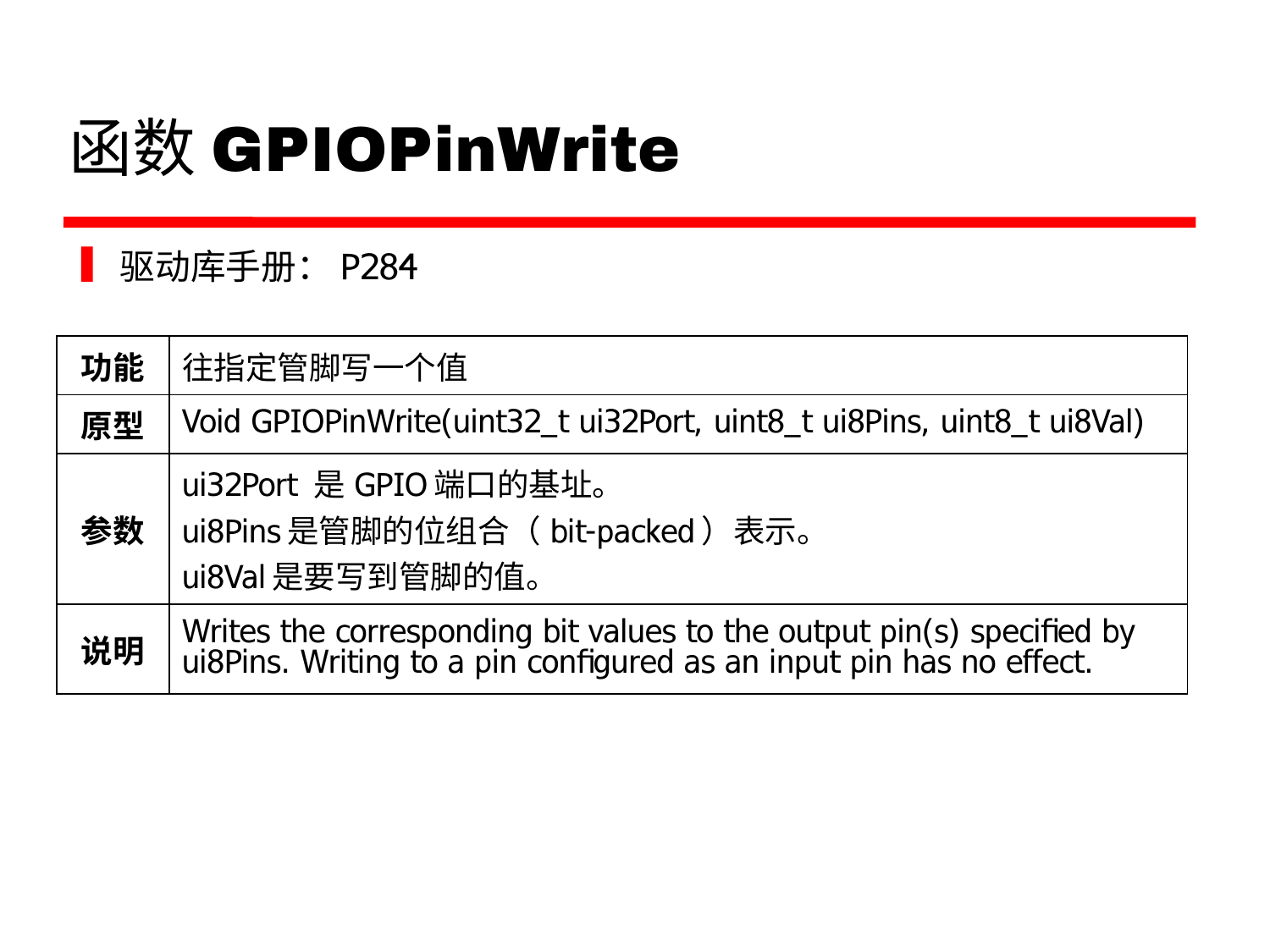

# 函数GPIOPinWrite
驱动库手册：P284
| 功能 | 往指定管脚写一个值 |
| --- | --- |
| 原型 | Void GPIOPinWrite(uint32\_t ui32Port, uint8\_t ui8Pins, uint8\_t ui8Val) |
| 参数 | ui32Port 是GPIO端口的基址。 ui8Pins是管脚的位组合（bit-packed）表示。 ui8Val是要写到管脚的值。 |
| 说明 | Writes the corresponding bit values to the output pin(s) specified by ui8Pins. Writing to a pin configured as an input pin has no effect. |